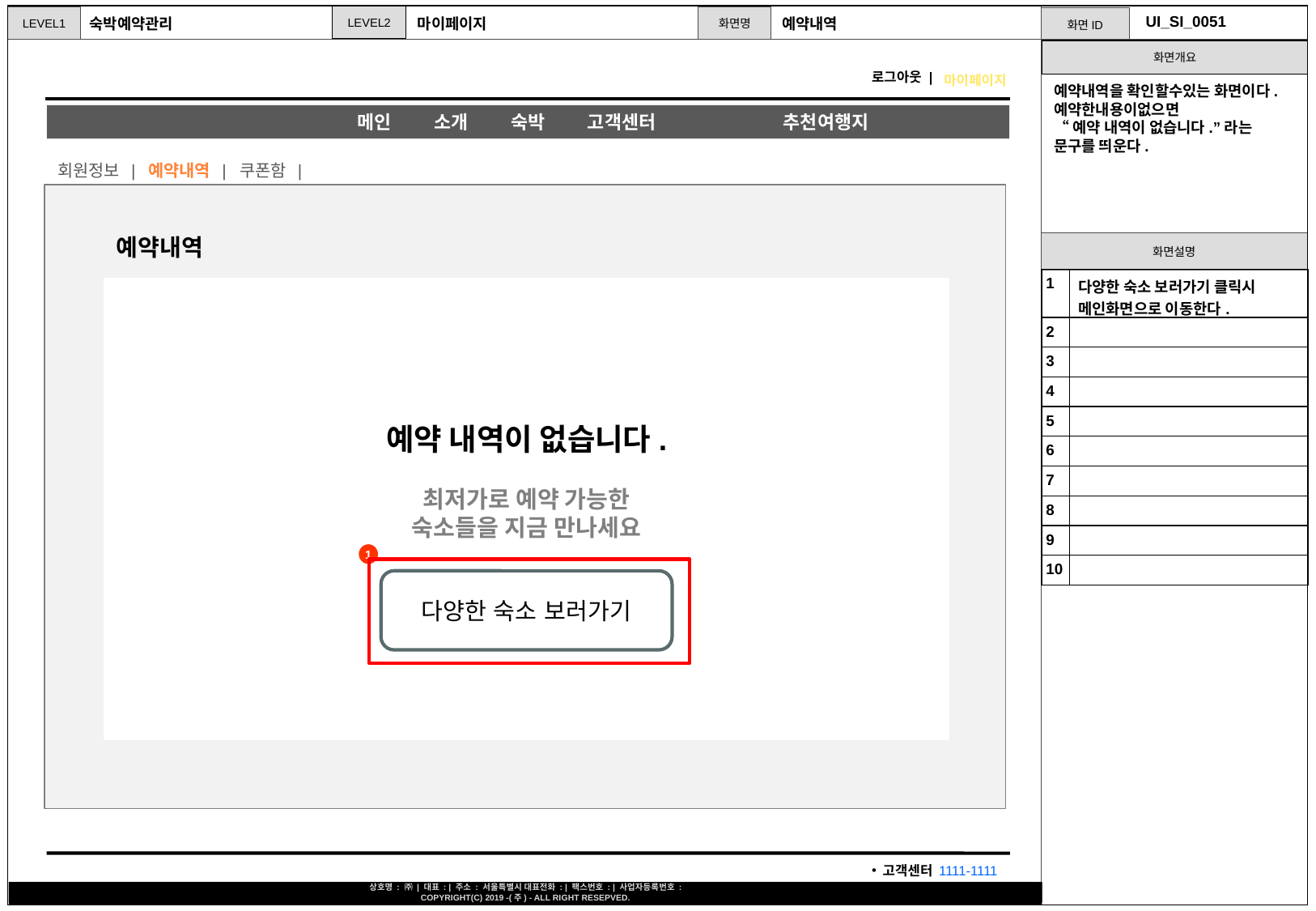

UI_SI_0051
숙박예약관리
마이페이지
예약내역
마이페이지
예약내역을 확인할수있는 화면이다.
예약한내용이없으면
“예약 내역이 없습니다.”라는 문구를 띄운다.
 회원정보  |  예약내역  |  쿠폰함  |

예약내역
| 1 | 다양한 숙소 보러가기 클릭시 메인화면으로 이동한다. |
| --- | --- |
| 2 |  |
| 3 |  |
| 4 |  |
| 5 |  |
| 6 |  |
| 7 |  |
| 8 |  |
| 9 |  |
| 10 |  |
예약 내역이 없습니다.

최저가로 예약 가능한
숙소들을 지금 만나세요

1

다양한 숙소 보러가기